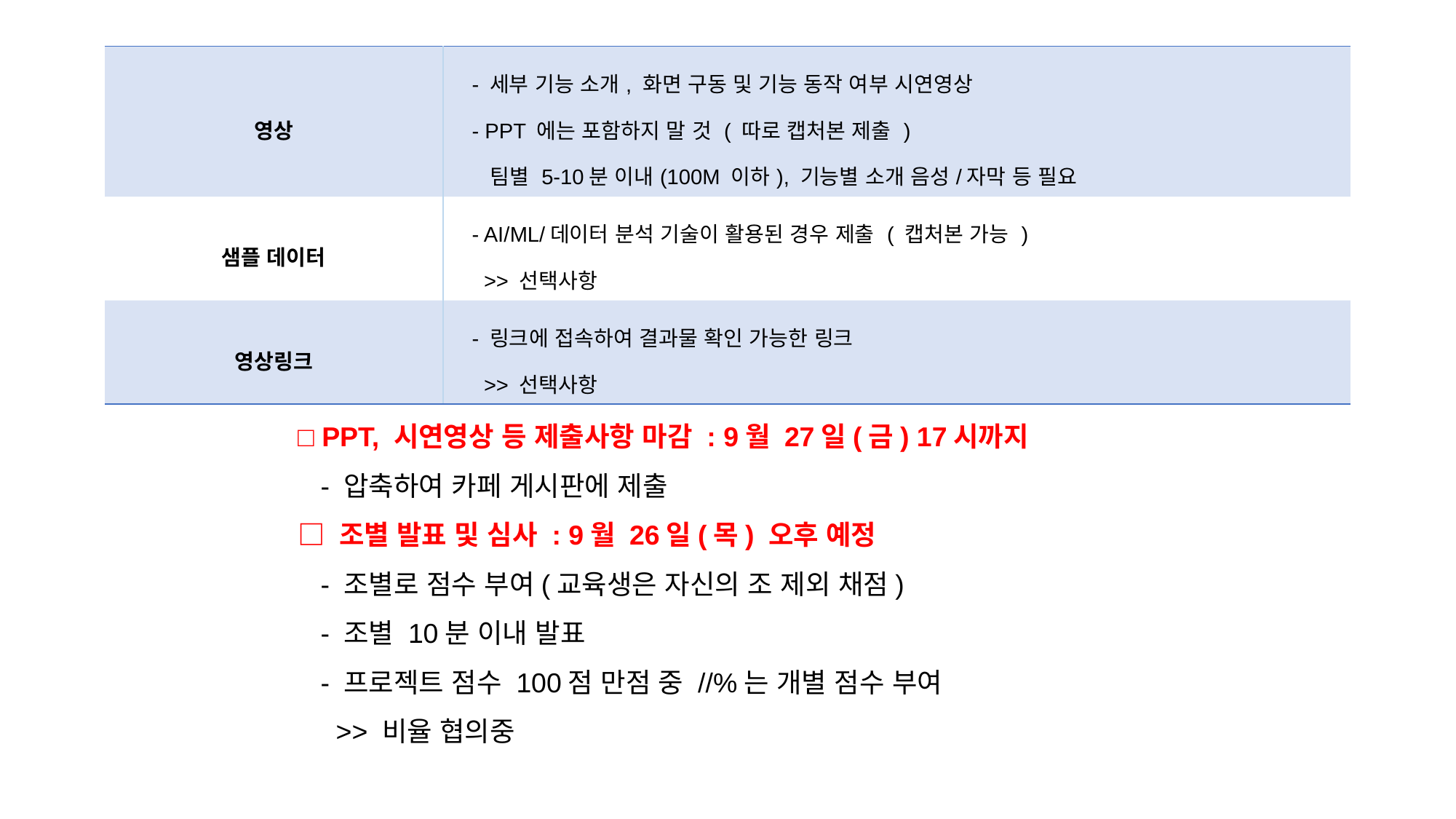

| 영상 | - 세부 기능 소개, 화면 구동 및 기능 동작 여부 시연영상 - PPT 에는 포함하지 말 것 ( 따로 캡처본 제출 ) 팀별 5-10분 이내(100M 이하), 기능별 소개 음성/자막 등 필요 |
| --- | --- |
| 샘플 데이터 | - AI/ML/데이터 분석 기술이 활용된 경우 제출 ( 캡처본 가능 ) >> 선택사항 |
| 영상링크 | - 링크에 접속하여 결과물 확인 가능한 링크 >> 선택사항 |
□ PPT, 시연영상 등 제출사항 마감 : 9월 27일(금) 17시까지
   - 압축하여 카페 게시판에 제출
□ 조별 발표 및 심사 : 9월 26일(목) 오후 예정
   - 조별로 점수 부여(교육생은 자신의 조 제외 채점)
   - 조별 10분 이내 발표
   - 프로젝트 점수 100점 만점 중 //%는 개별 점수 부여
     >> 비율 협의중